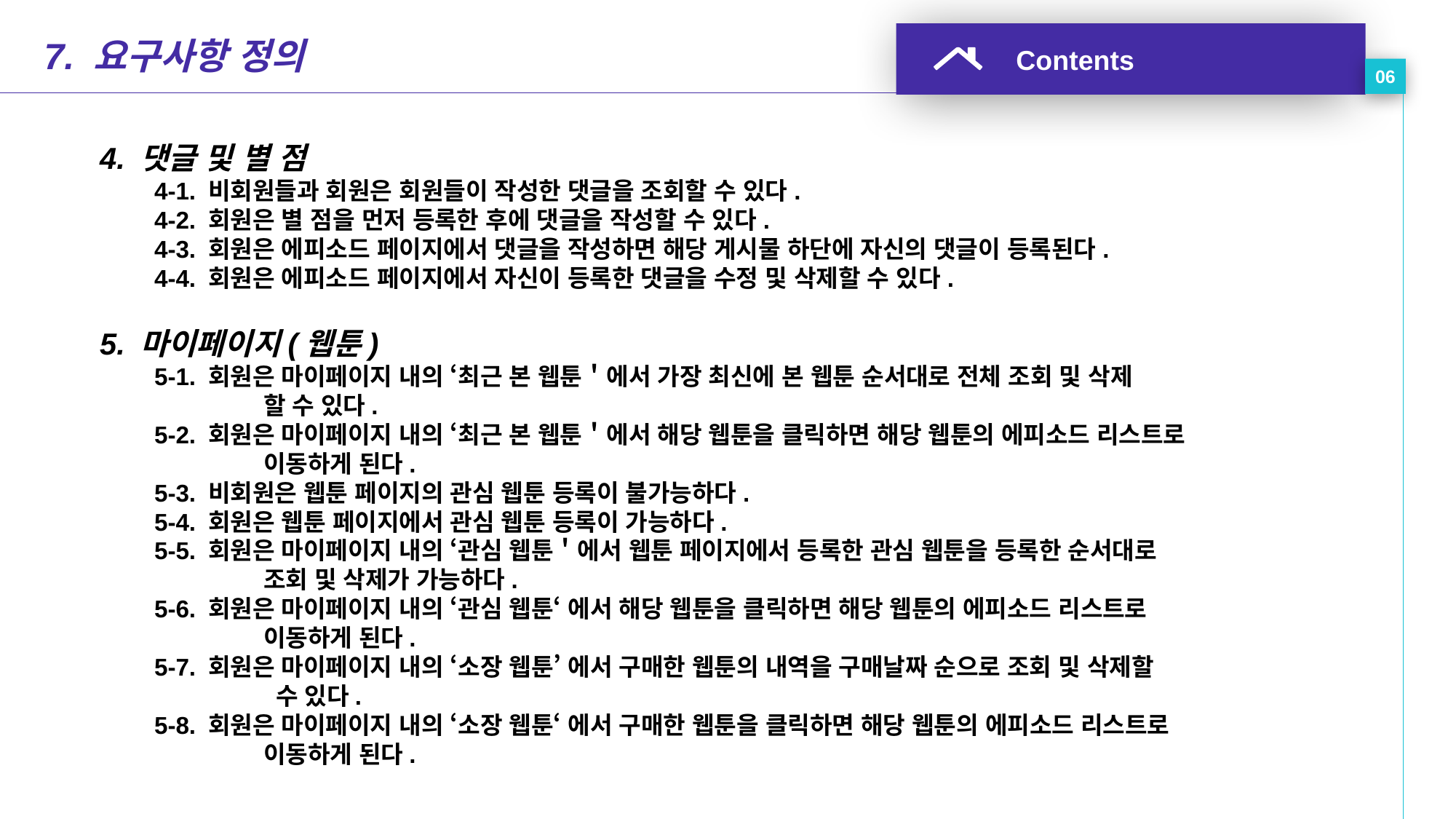

Contents

06
7. 요구사항 정의
4. 댓글 및 별 점
4-1. 비회원들과 회원은 회원들이 작성한 댓글을 조회할 수 있다.
4-2. 회원은 별 점을 먼저 등록한 후에 댓글을 작성할 수 있다.
4-3. 회원은 에피소드 페이지에서 댓글을 작성하면 해당 게시물 하단에 자신의 댓글이 등록된다.
4-4. 회원은 에피소드 페이지에서 자신이 등록한 댓글을 수정 및 삭제할 수 있다.
5. 마이페이지(웹툰)
5-1. 회원은 마이페이지 내의 ‘최근 본 웹툰＇에서 가장 최신에 본 웹툰 순서대로 전체 조회 및 삭제
	할 수 있다.
5-2. 회원은 마이페이지 내의 ‘최근 본 웹툰＇에서 해당 웹툰을 클릭하면 해당 웹툰의 에피소드 리스트로
	이동하게 된다.
5-3. 비회원은 웹툰 페이지의 관심 웹툰 등록이 불가능하다.
5-4. 회원은 웹툰 페이지에서 관심 웹툰 등록이 가능하다.
5-5. 회원은 마이페이지 내의 ‘관심 웹툰＇에서 웹툰 페이지에서 등록한 관심 웹툰을 등록한 순서대로
	조회 및 삭제가 가능하다.
5-6. 회원은 마이페이지 내의 ‘관심 웹툰‘ 에서 해당 웹툰을 클릭하면 해당 웹툰의 에피소드 리스트로
	이동하게 된다.
5-7. 회원은 마이페이지 내의 ‘소장 웹툰’ 에서 구매한 웹툰의 내역을 구매날짜 순으로 조회 및 삭제할
	 수 있다.
5-8. 회원은 마이페이지 내의 ‘소장 웹툰‘ 에서 구매한 웹툰을 클릭하면 해당 웹툰의 에피소드 리스트로
	이동하게 된다.